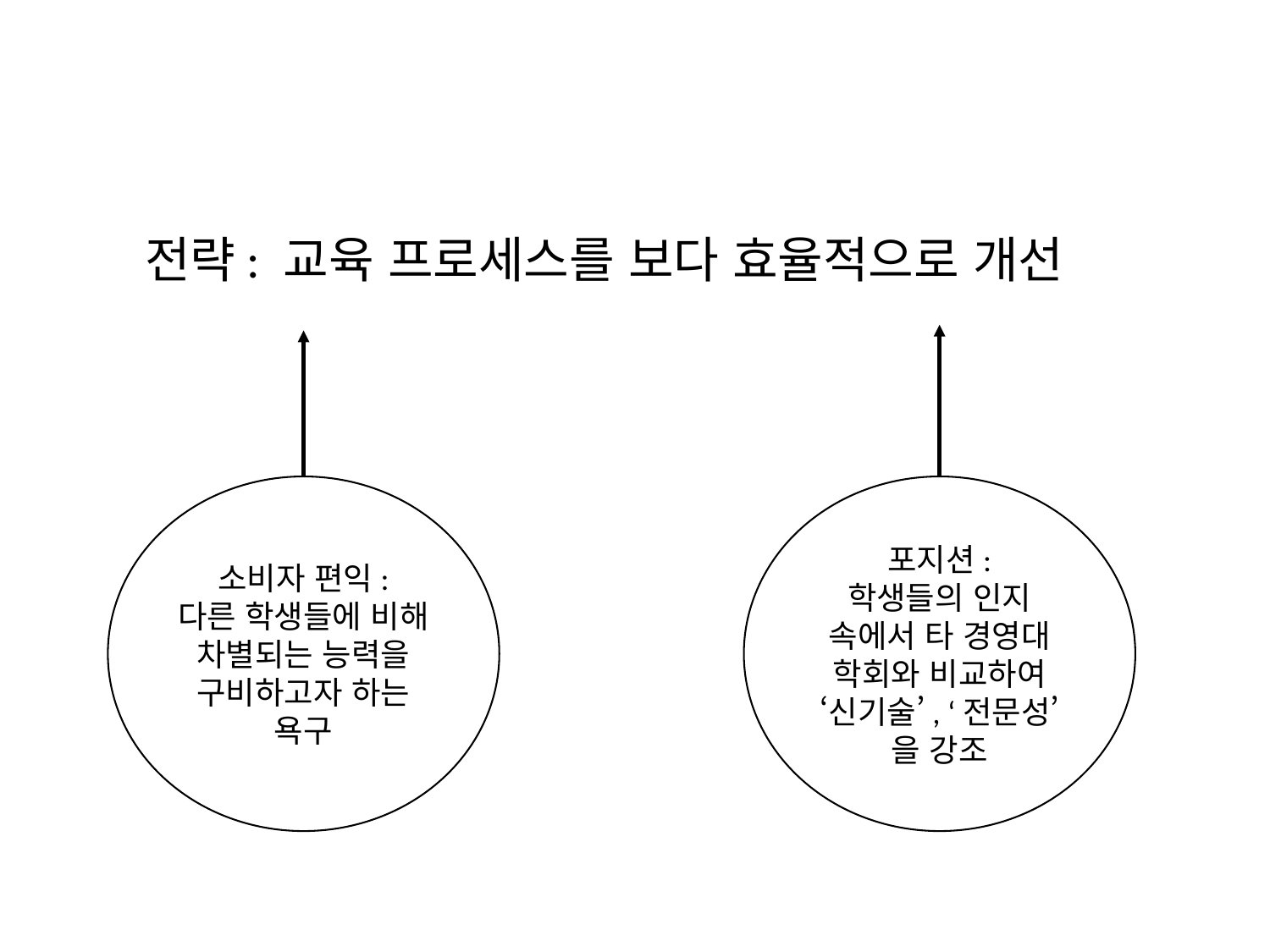

전략: 교육 프로세스를 보다 효율적으로 개선
소비자 편익:
다른 학생들에 비해 차별되는 능력을 구비하고자 하는 욕구
포지션:
학생들의 인지 속에서 타 경영대 학회와 비교하여 ‘신기술’, ‘전문성’을 강조